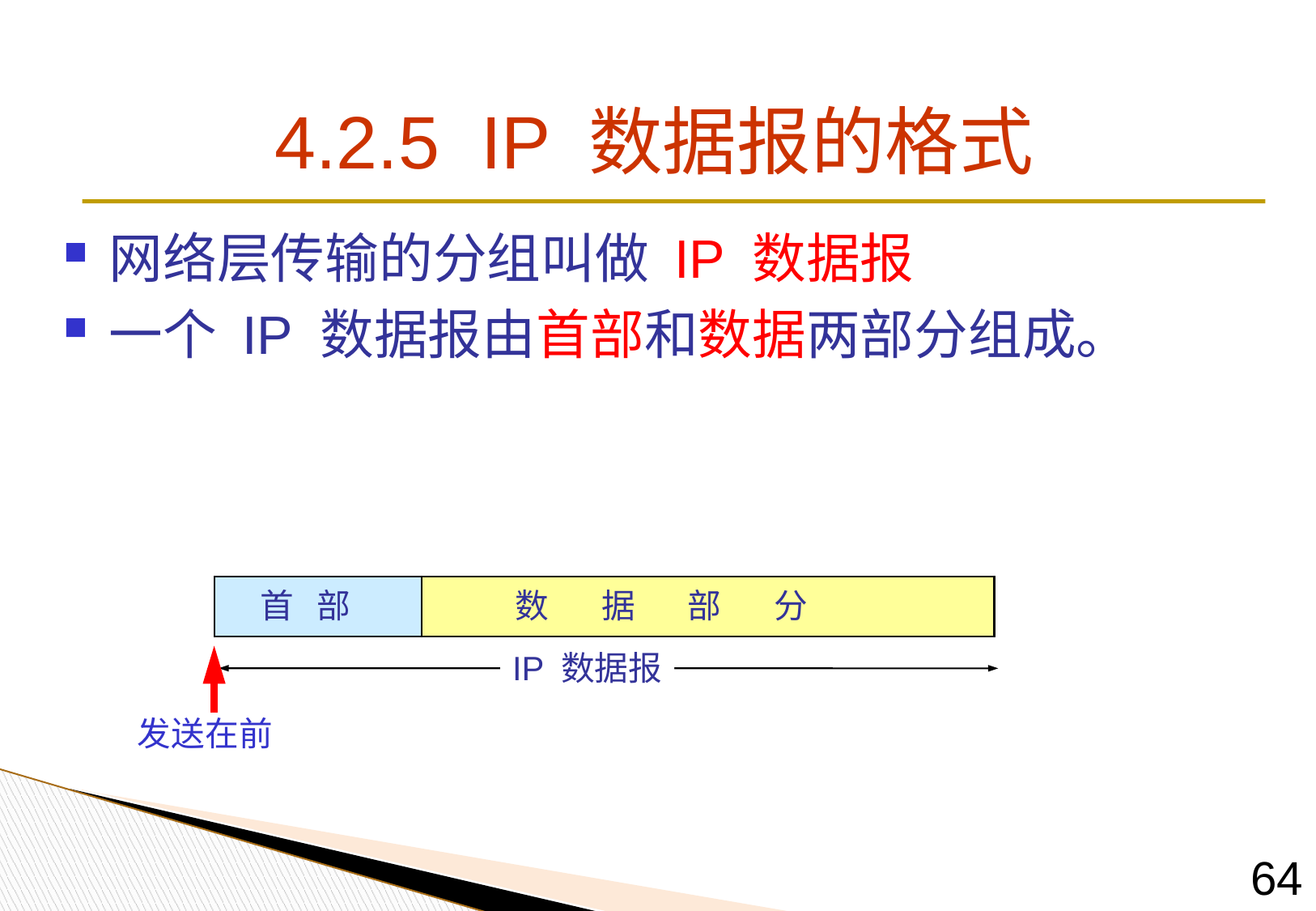

# 4.2.5  IP 数据报的格式
网络层传输的分组叫做 IP 数据报
一个 IP 数据报由首部和数据两部分组成。

数       据       部       分
首   部
IP 数据报

发送在前

64